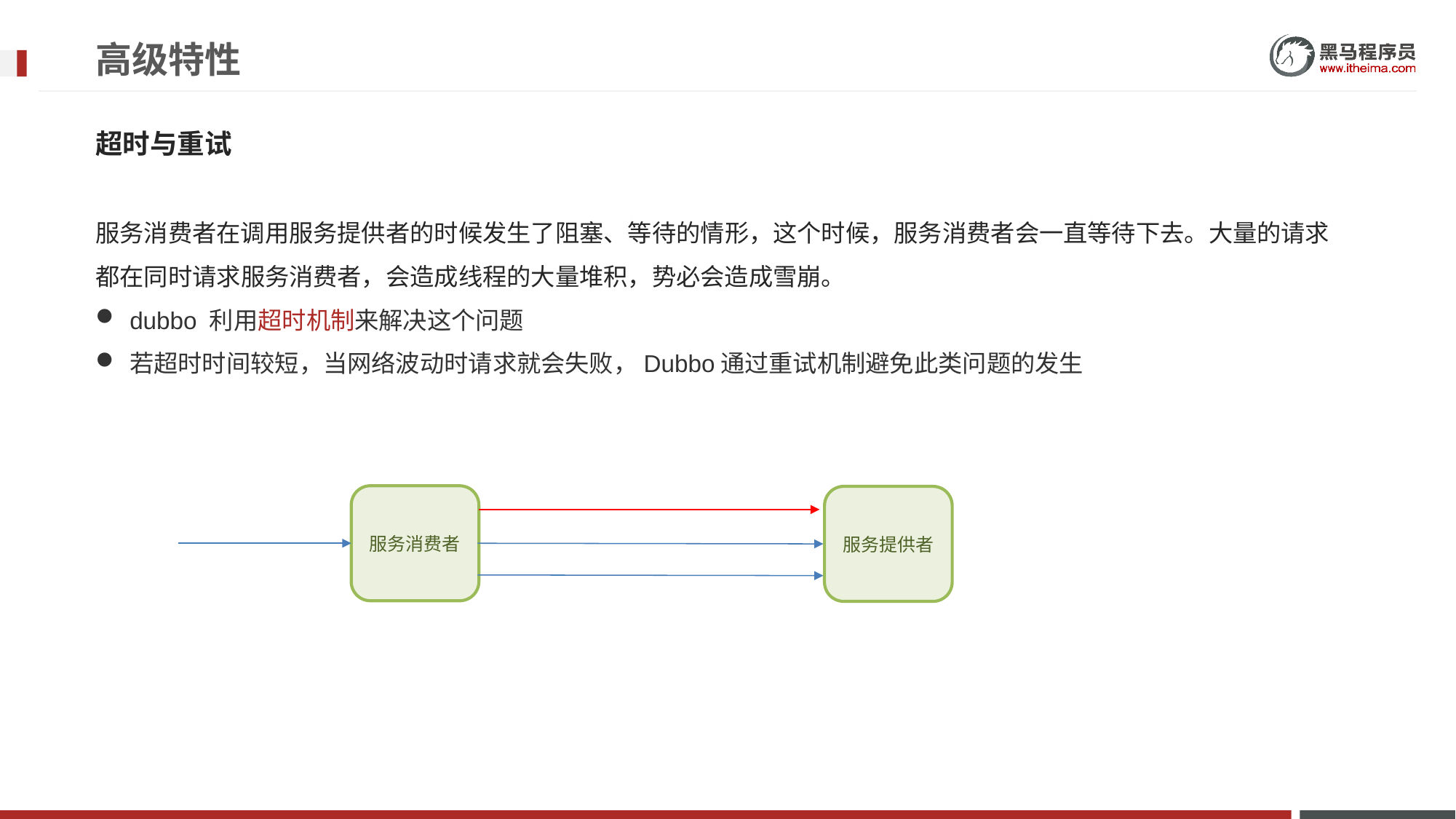

# 高级特性
超时与重试
服务消费者在调用服务提供者的时候发生了阻塞、等待的情形，这个时候，服务消费者会一直等待下去。大量的请求都在同时请求服务消费者，会造成线程的大量堆积，势必会造成雪崩。
dubbo 利用超时机制来解决这个问题
若超时时间较短，当网络波动时请求就会失败，Dubbo通过重试机制避免此类问题的发生

服务消费者
服务提供者